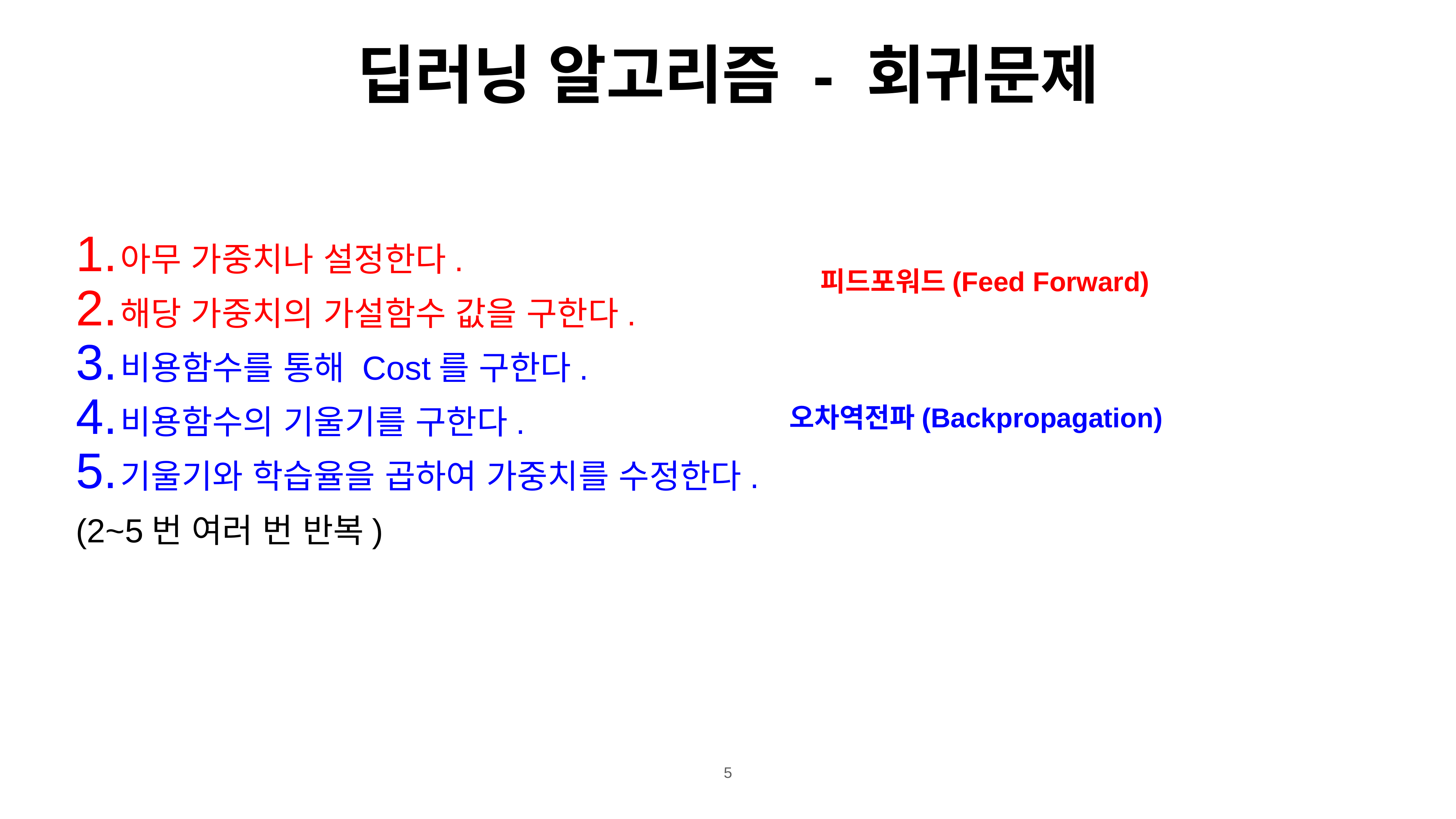

# 딥러닝 알고리즘 - 회귀문제
아무 가중치나 설정한다.
해당 가중치의 가설함수 값을 구한다.
비용함수를 통해 Cost를 구한다.
비용함수의 기울기를 구한다.
기울기와 학습율을 곱하여 가중치를 수정한다.
(2~5번 여러 번 반복)
피드포워드(Feed Forward)
오차역전파(Backpropagation)
5